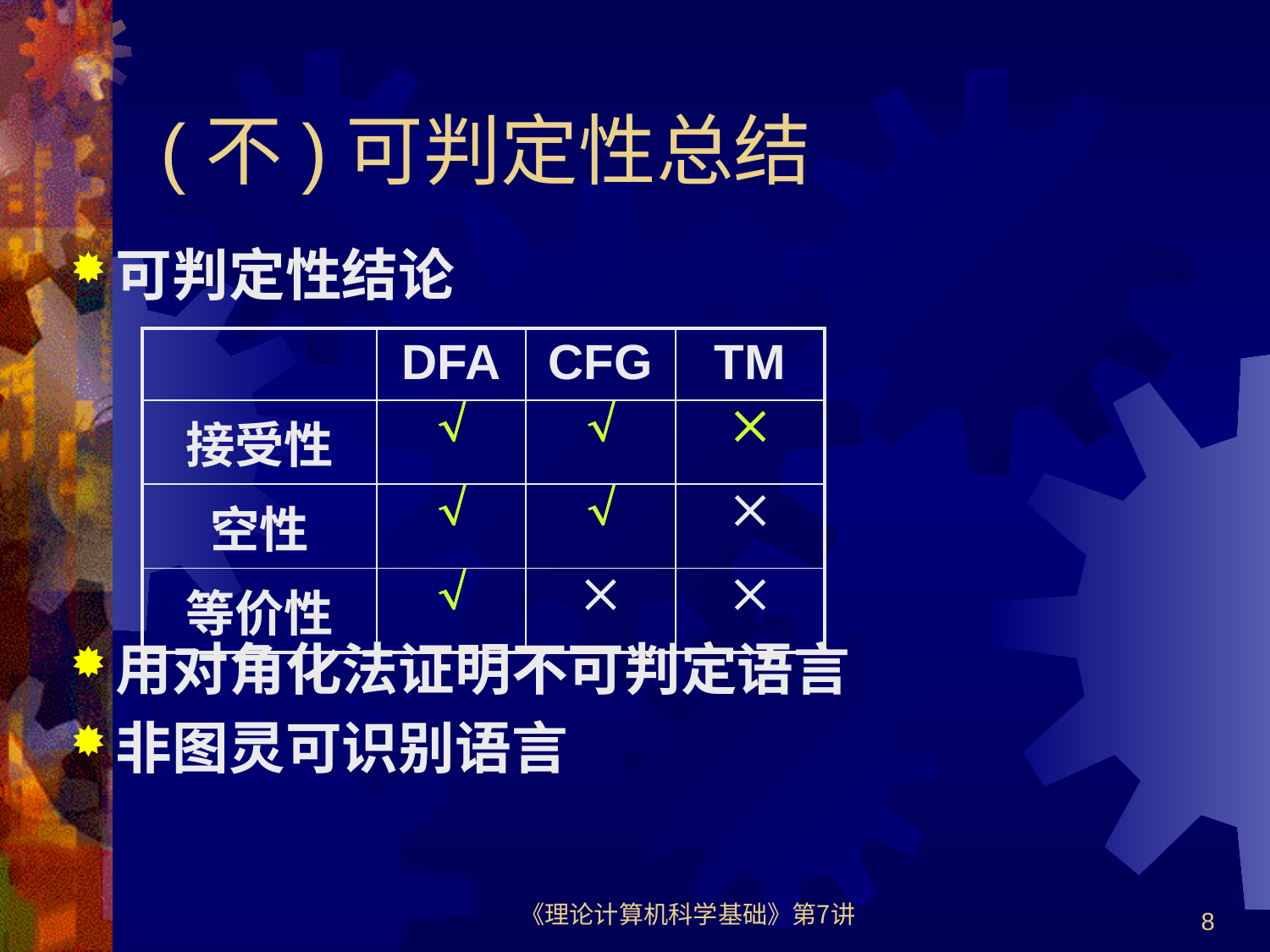

# (不)可判定性总结
可判定性结论

用对角化法证明不可判定语言
非图灵可识别语言
|  | DFA | CFG | TM |
| --- | --- | --- | --- |
| 接受性 | √ | √ | × |
| 空性 | √ | √ | × |
| 等价性 | √ | × | × |
《理论计算机科学基础》第7讲
8